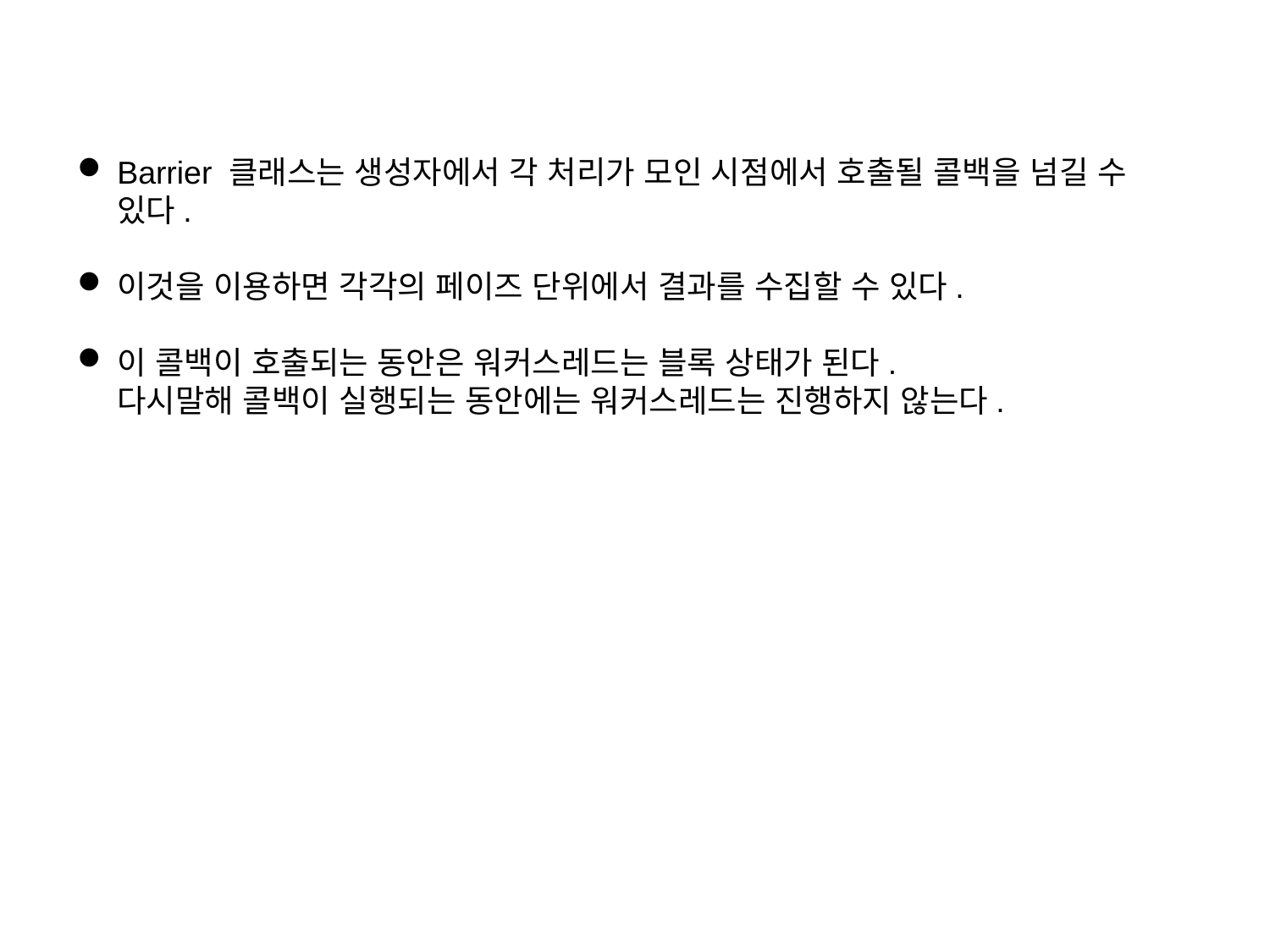

Barrier 클래스는 생성자에서 각 처리가 모인 시점에서 호출될 콜백을 넘길 수 있다.

이것을 이용하면 각각의 페이즈 단위에서 결과를 수집할 수 있다.

이 콜백이 호출되는 동안은 워커스레드는 블록 상태가 된다.
다시말해 콜백이 실행되는 동안에는 워커스레드는 진행하지 않는다.